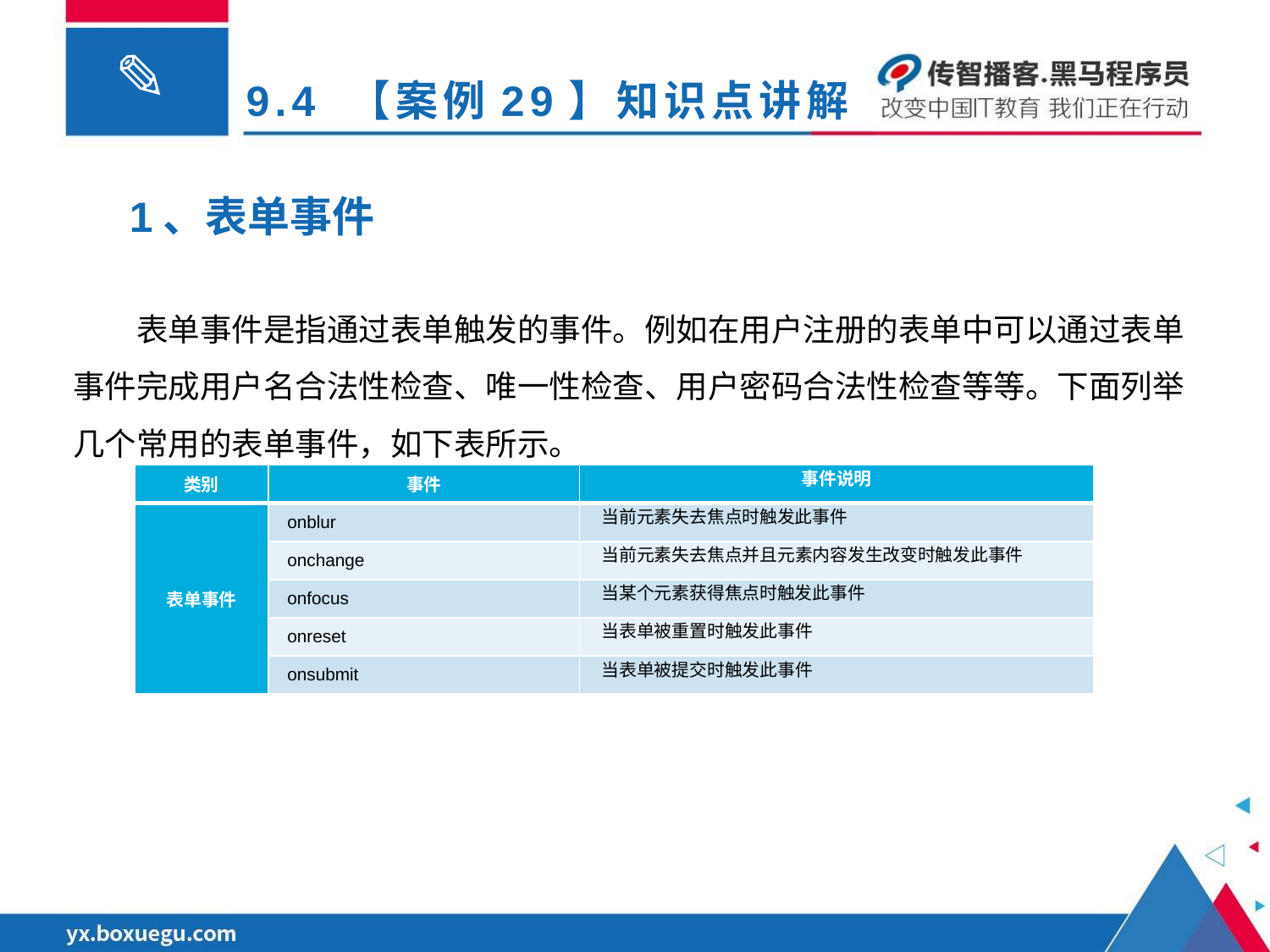

# 9.4 【案例29】知识点讲解
1、表单事件
表单事件是指通过表单触发的事件。例如在用户注册的表单中可以通过表单事件完成用户名合法性检查、唯一性检查、用户密码合法性检查等等。下面列举几个常用的表单事件，如下表所示。
| 类别 | 事件 | 事件说明 |
| --- | --- | --- |
| 表单事件 | onblur | 当前元素失去焦点时触发此事件 |
|  | onchange | 当前元素失去焦点并且元素内容发生改变时触发此事件 |
|  | onfocus | 当某个元素获得焦点时触发此事件 |
|  | onreset | 当表单被重置时触发此事件 |
|  | onsubmit | 当表单被提交时触发此事件 |